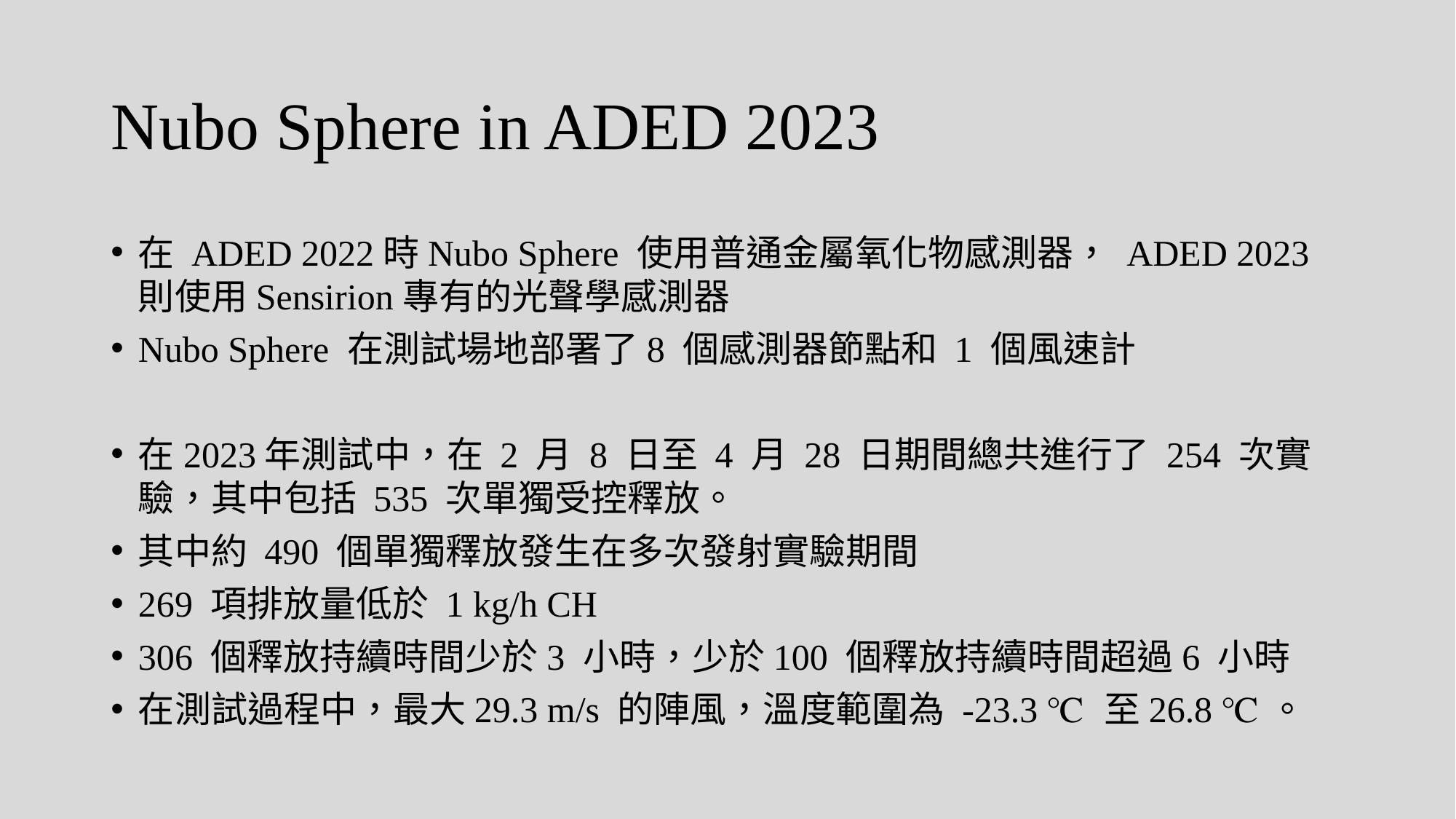

# Nubo Sphere in ADED 2023
在 ADED 2022時Nubo Sphere 使用普通金屬氧化物感測器， ADED 2023則使用Sensirion專有的光聲學感測器
Nubo Sphere 在測試場地部署了8 個感測器節點和 1 個風速計

在2023年測試中，在 2 月 8 日至 4 月 28 日期間總共進行了 254 次實驗，其中包括 535 次單獨受控釋放。
其中約 490 個單獨釋放發生在多次發射實驗期間
269 項排放量低於 1 kg/h CH
306 個釋放持續時間少於3 小時，少於100 個釋放持續時間超過6 小時
在測試過程中，最大29.3 m/s 的陣風，溫度範圍為 -23.3 ℃ 至26.8 ℃。